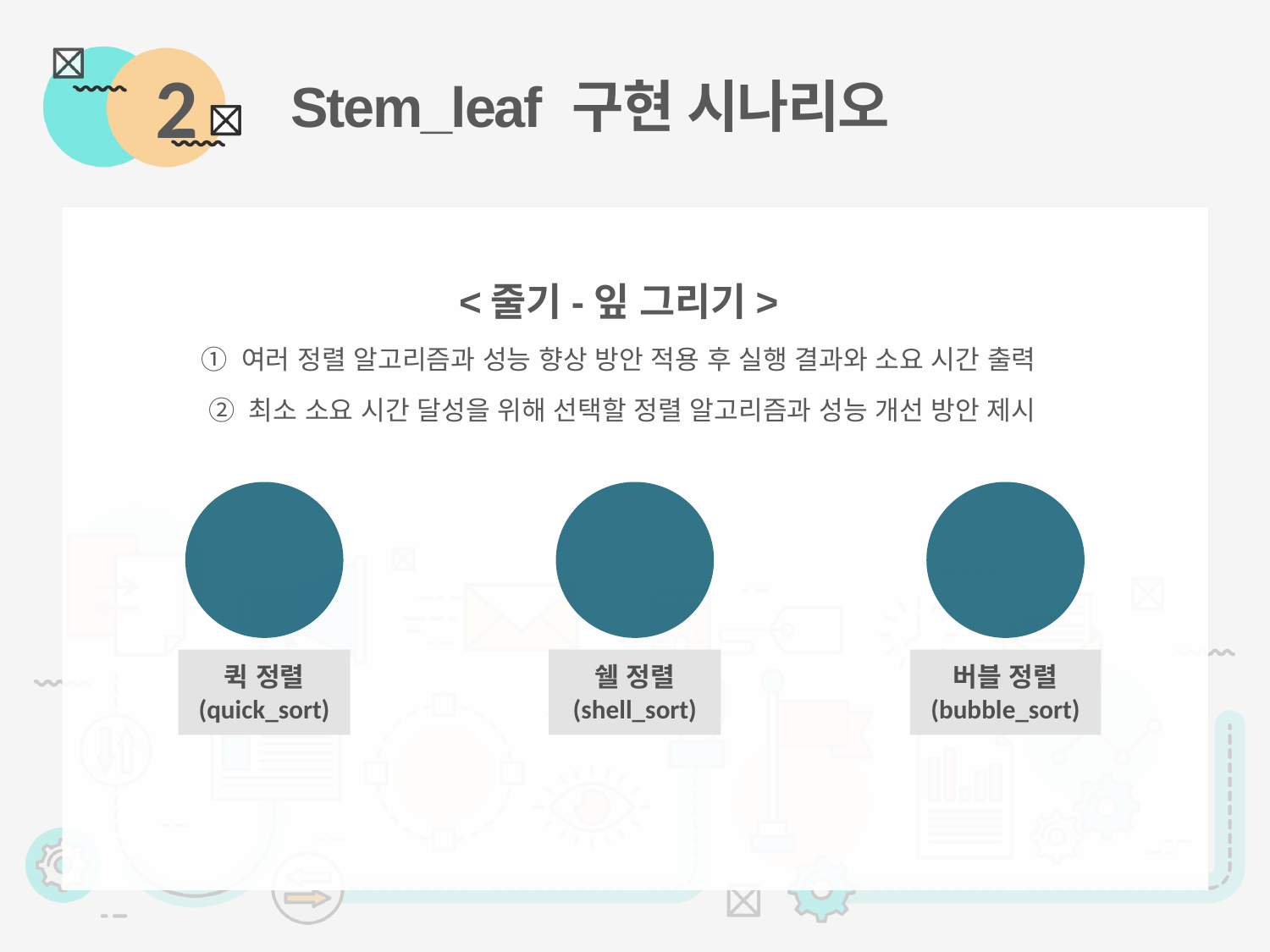

# Stem_leaf 구현 시나리오
2
<줄기-잎 그리기>
① 여러 정렬 알고리즘과 성능 향상 방안 적용 후 실행 결과와 소요 시간 출력
 ② 최소 소요 시간 달성을 위해 선택할 정렬 알고리즘과 성능 개선 방안 제시

출력 3
출력 1
출력 2
퀵 정렬
(quick_sort)
쉘 정렬
(shell_sort)
버블 정렬
(bubble_sort)